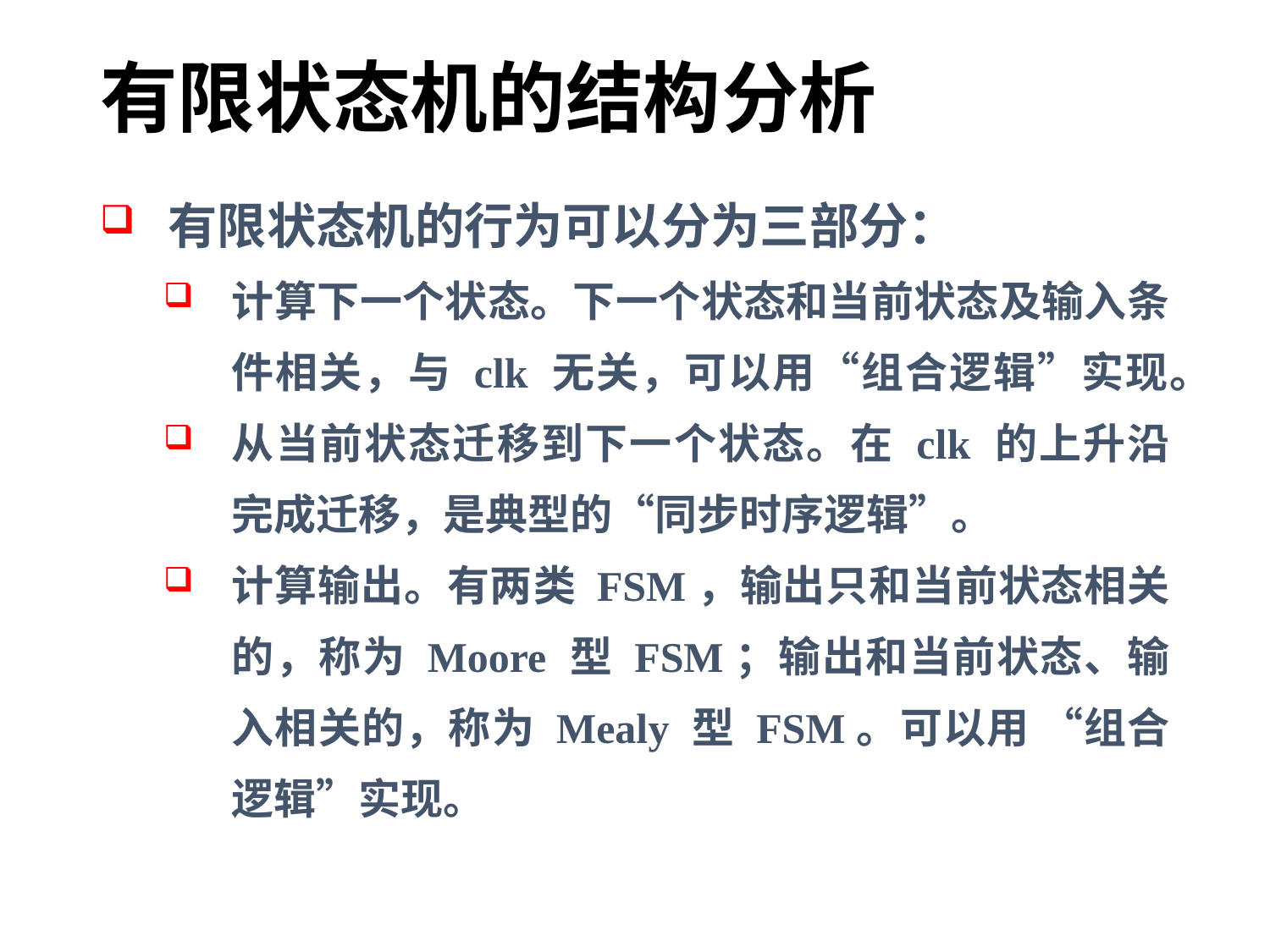

# 有限状态机的结构分析
有限状态机的行为可以分为三部分：
计算下一个状态。下一个状态和当前状态及输入条件相关，与 clk 无关，可以用“组合逻辑”实现。
从当前状态迁移到下一个状态。在 clk 的上升沿完成迁移，是典型的“同步时序逻辑”。
计算输出。有两类 FSM，输出只和当前状态相关的，称为 Moore 型 FSM；输出和当前状态、输入相关的，称为 Mealy 型 FSM。可以用 “组合逻辑”实现。